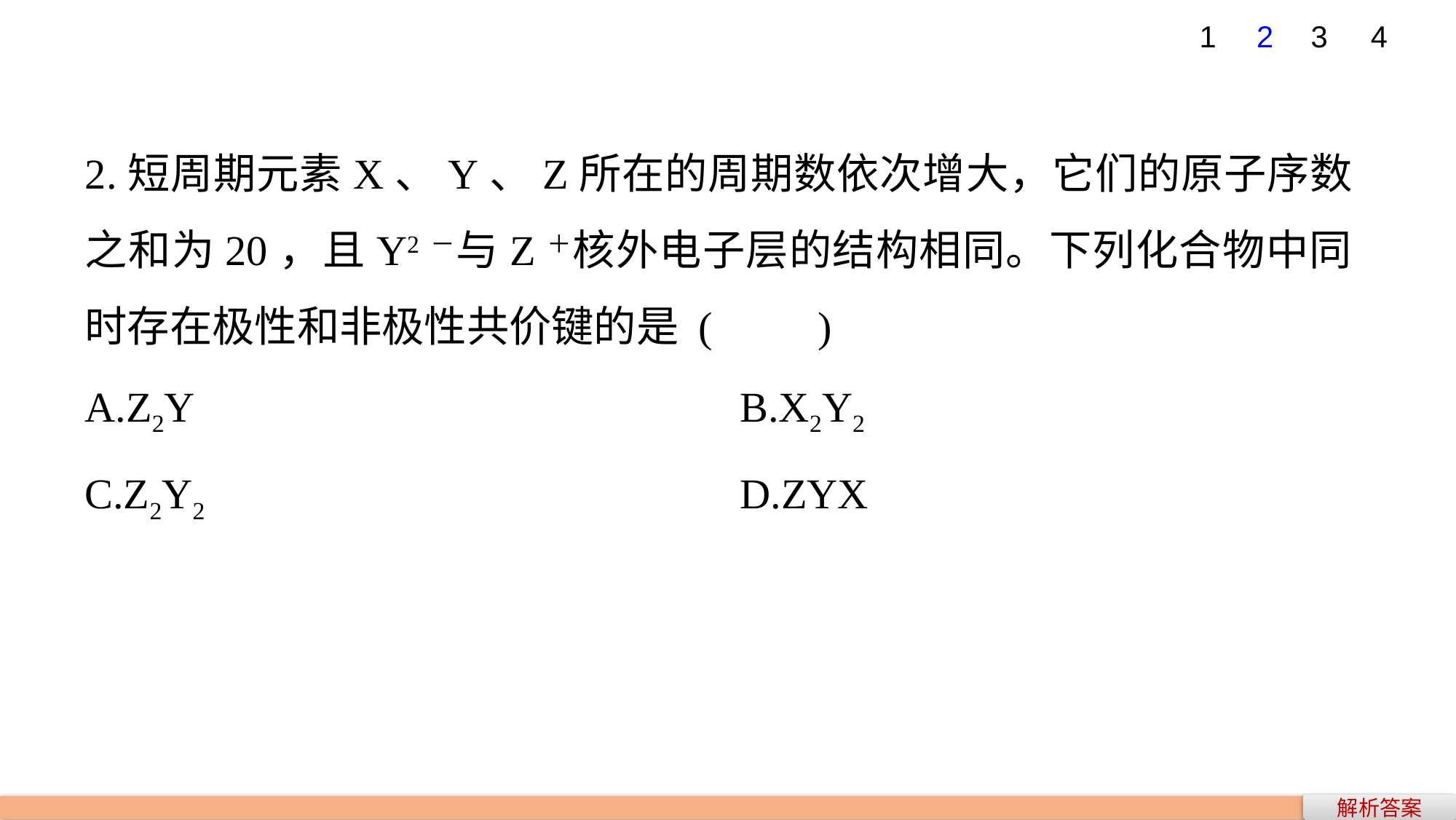

1
2
3
4
2.短周期元素X、Y、Z所在的周期数依次增大，它们的原子序数之和为20，且Y2－与Z＋核外电子层的结构相同。下列化合物中同时存在极性和非极性共价键的是 (　　)
A.Z2Y  					B.X2Y2
C.Z2Y2  					D.ZYX
解析答案